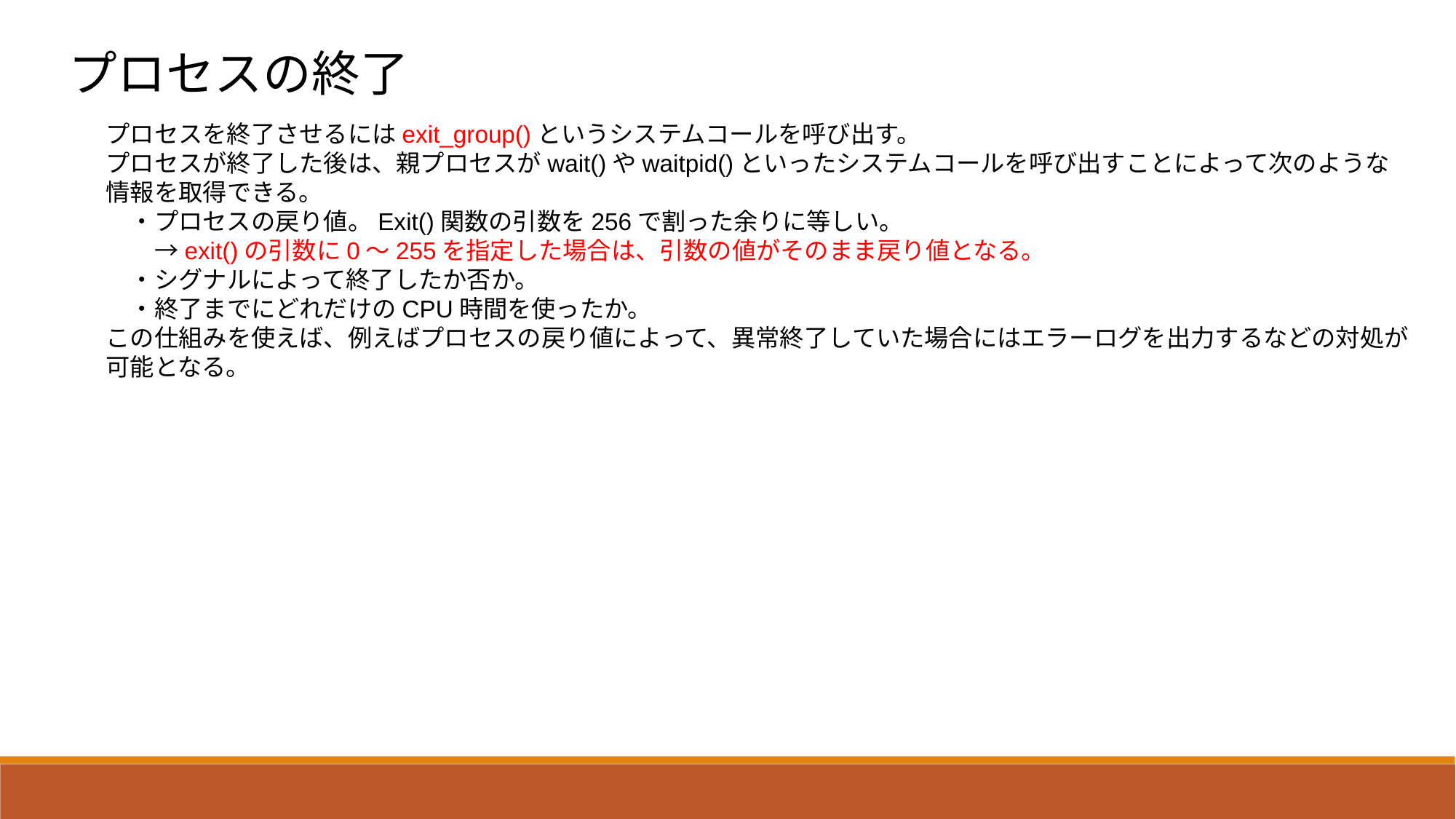

プロセスの終了
プロセスを終了させるにはexit_group()というシステムコールを呼び出す。
プロセスが終了した後は、親プロセスがwait()やwaitpid()といったシステムコールを呼び出すことによって次のような情報を取得できる。
　・プロセスの戻り値。Exit()関数の引数を256で割った余りに等しい。
　　→exit()の引数に0～255を指定した場合は、引数の値がそのまま戻り値となる。
　・シグナルによって終了したか否か。
　・終了までにどれだけのCPU時間を使ったか。
この仕組みを使えば、例えばプロセスの戻り値によって、異常終了していた場合にはエラーログを出力するなどの対処が可能となる。